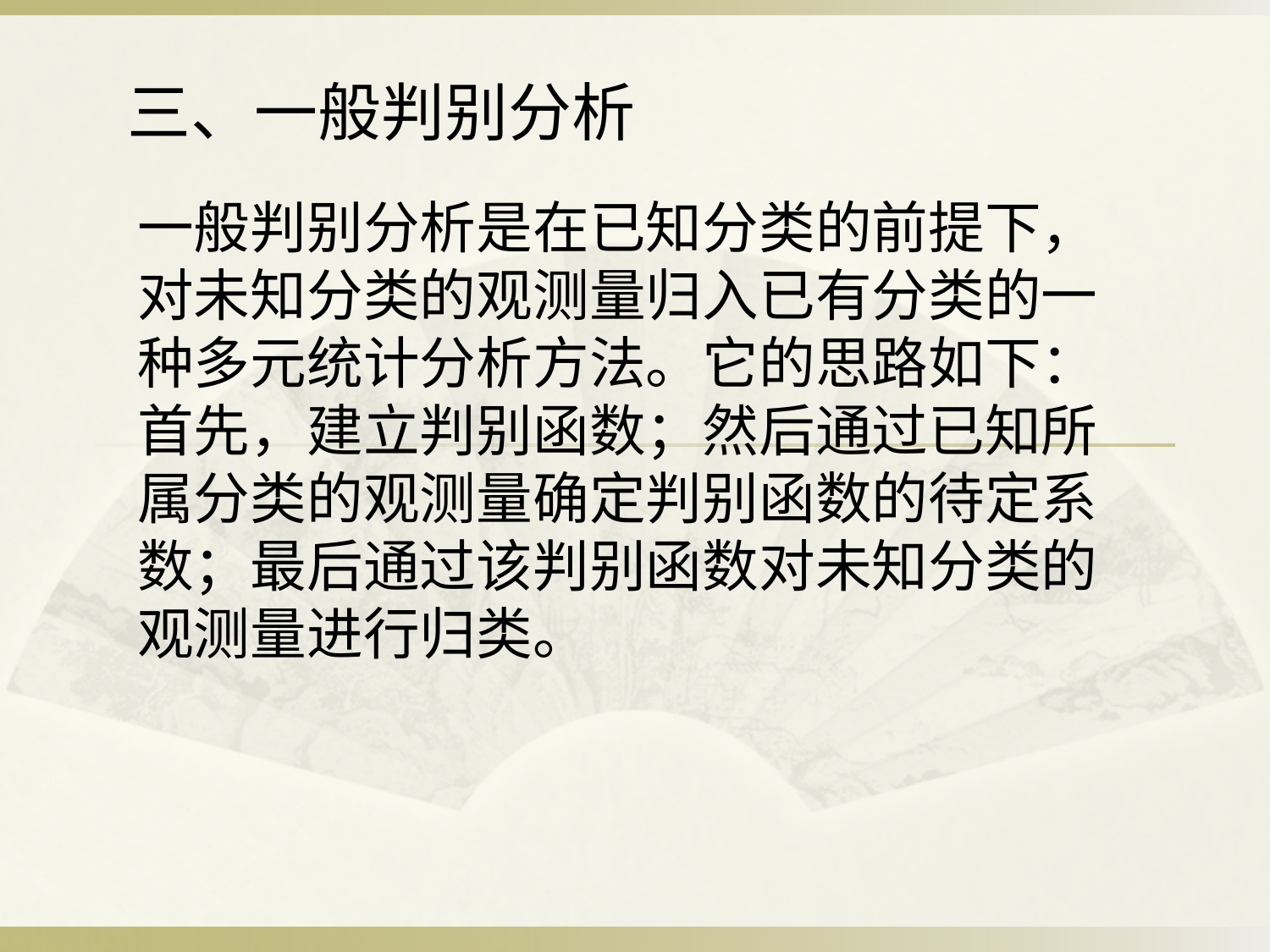

三、一般判别分析
一般判别分析是在已知分类的前提下，对未知分类的观测量归入已有分类的一种多元统计分析方法。它的思路如下：首先，建立判别函数；然后通过已知所属分类的观测量确定判别函数的待定系数；最后通过该判别函数对未知分类的观测量进行归类。